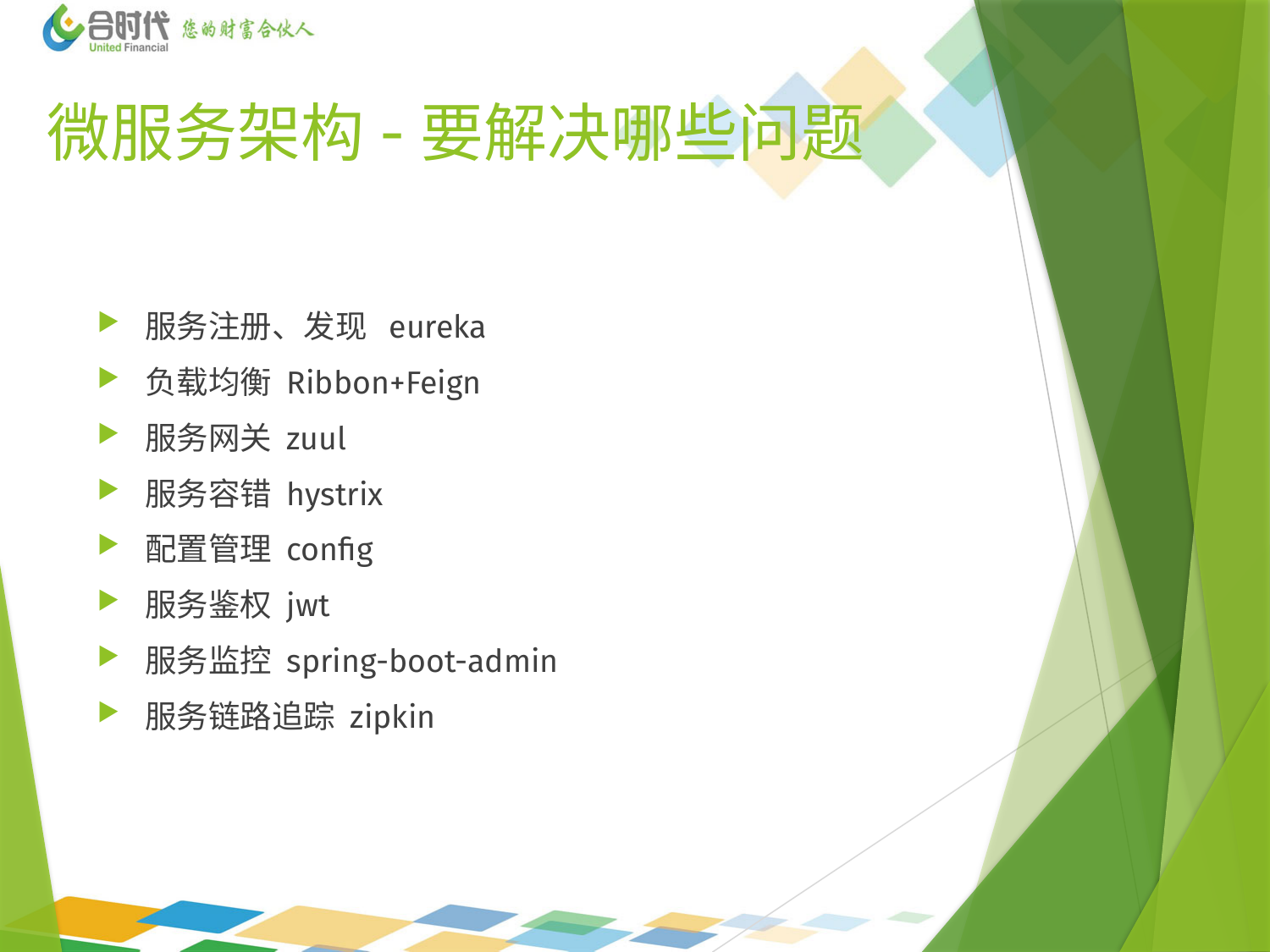

# 微服务架构-要解决哪些问题
服务注册、发现  eureka
负载均衡 Ribbon+Feign
服务网关 zuul
服务容错 hystrix
配置管理 config
服务鉴权 jwt
服务监控 spring-boot-admin
服务链路追踪 zipkin